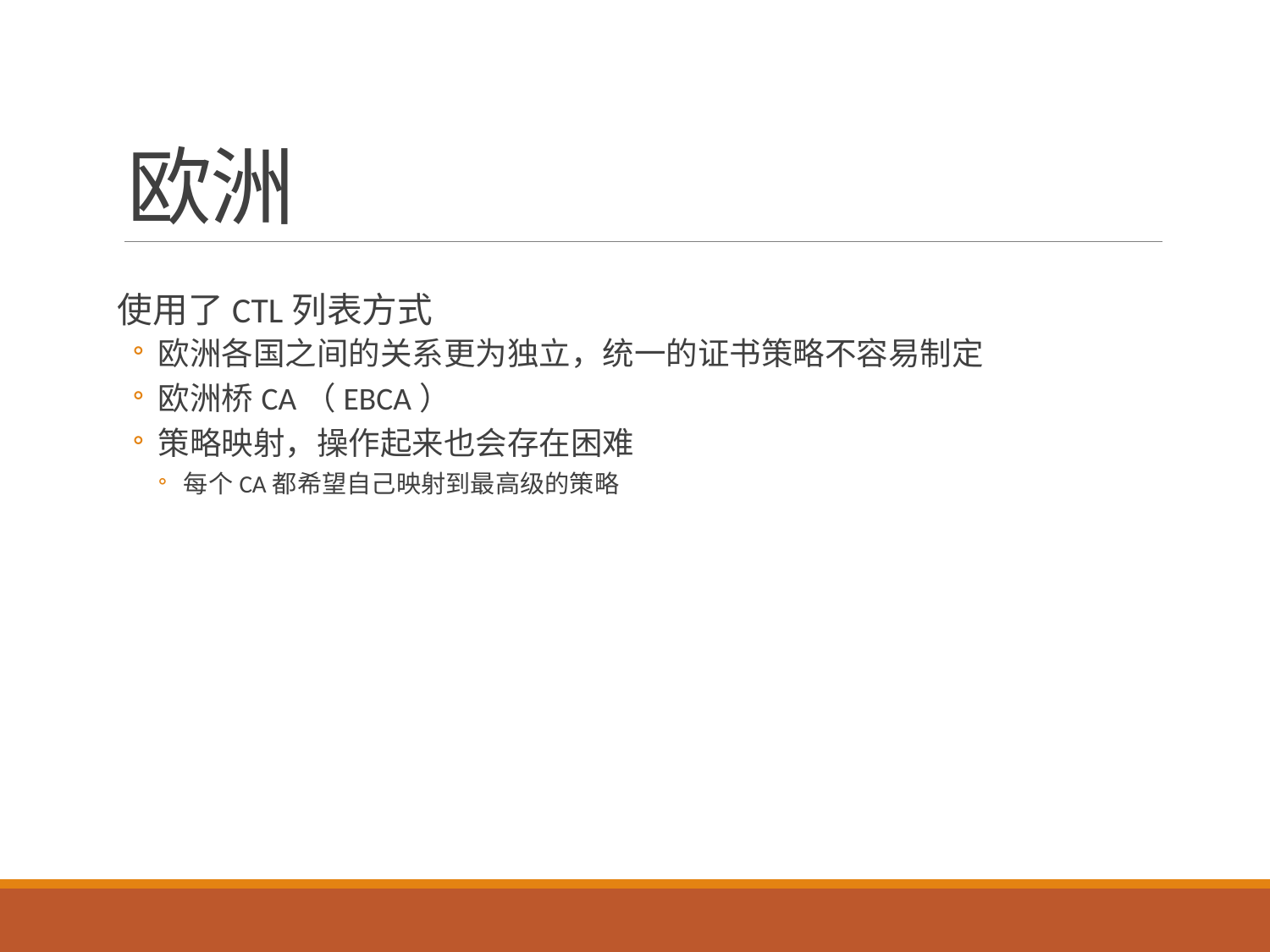

# 欧洲
使用了CTL列表方式
欧洲各国之间的关系更为独立，统一的证书策略不容易制定
欧洲桥CA（EBCA）
策略映射，操作起来也会存在困难
每个CA都希望自己映射到最高级的策略
108